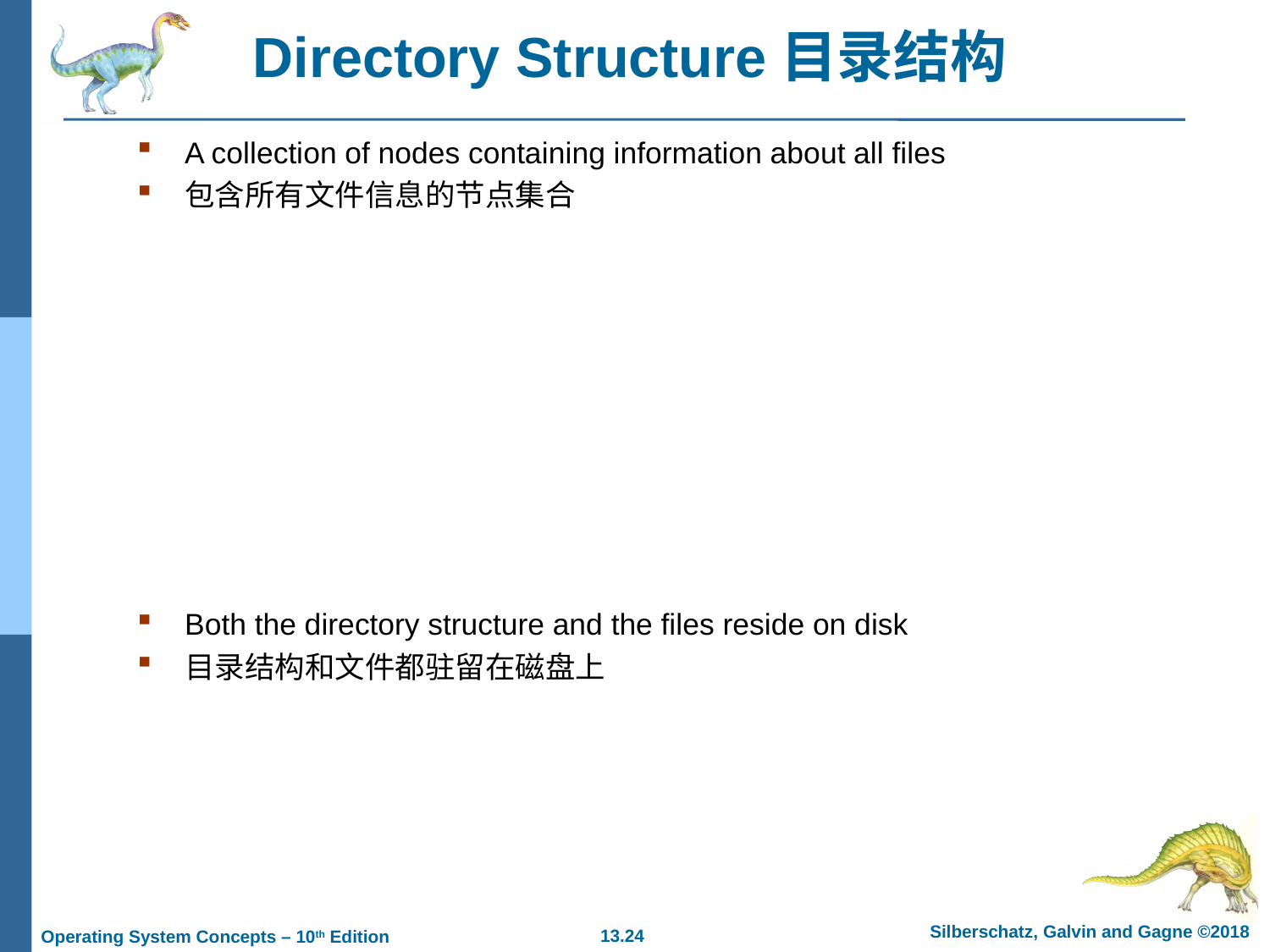

# Directory Structure目录结构
A collection of nodes containing information about all files
包含所有文件信息的节点集合

Both the directory structure and the files reside on disk
目录结构和文件都驻留在磁盘上